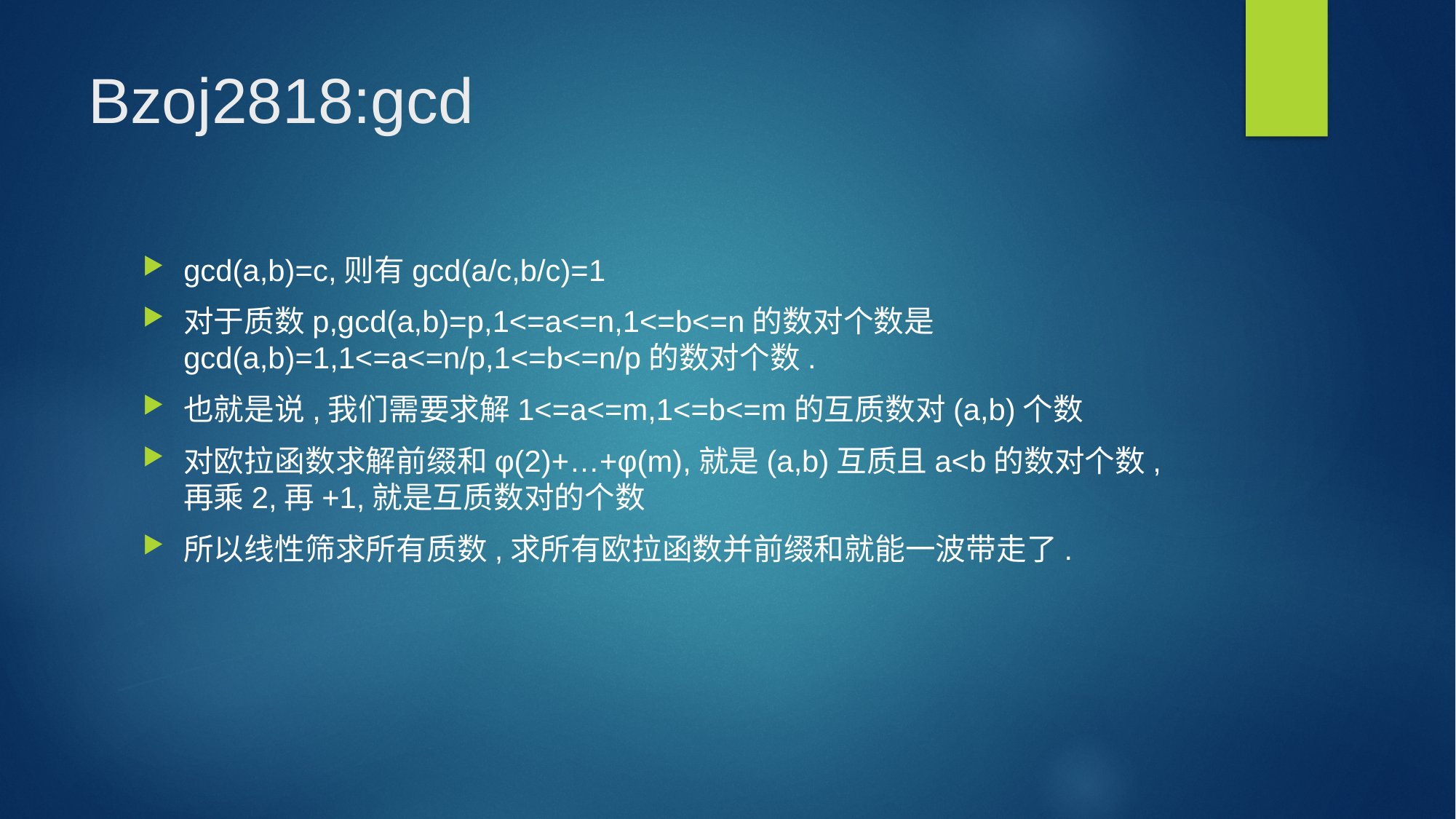

# Bzoj2818:gcd
gcd(a,b)=c,则有gcd(a/c,b/c)=1
对于质数p,gcd(a,b)=p,1<=a<=n,1<=b<=n的数对个数是gcd(a,b)=1,1<=a<=n/p,1<=b<=n/p的数对个数.
也就是说,我们需要求解1<=a<=m,1<=b<=m的互质数对(a,b)个数
对欧拉函数求解前缀和φ(2)+…+φ(m),就是(a,b)互质且a<b的数对个数,再乘2,再+1,就是互质数对的个数
所以线性筛求所有质数,求所有欧拉函数并前缀和就能一波带走了.